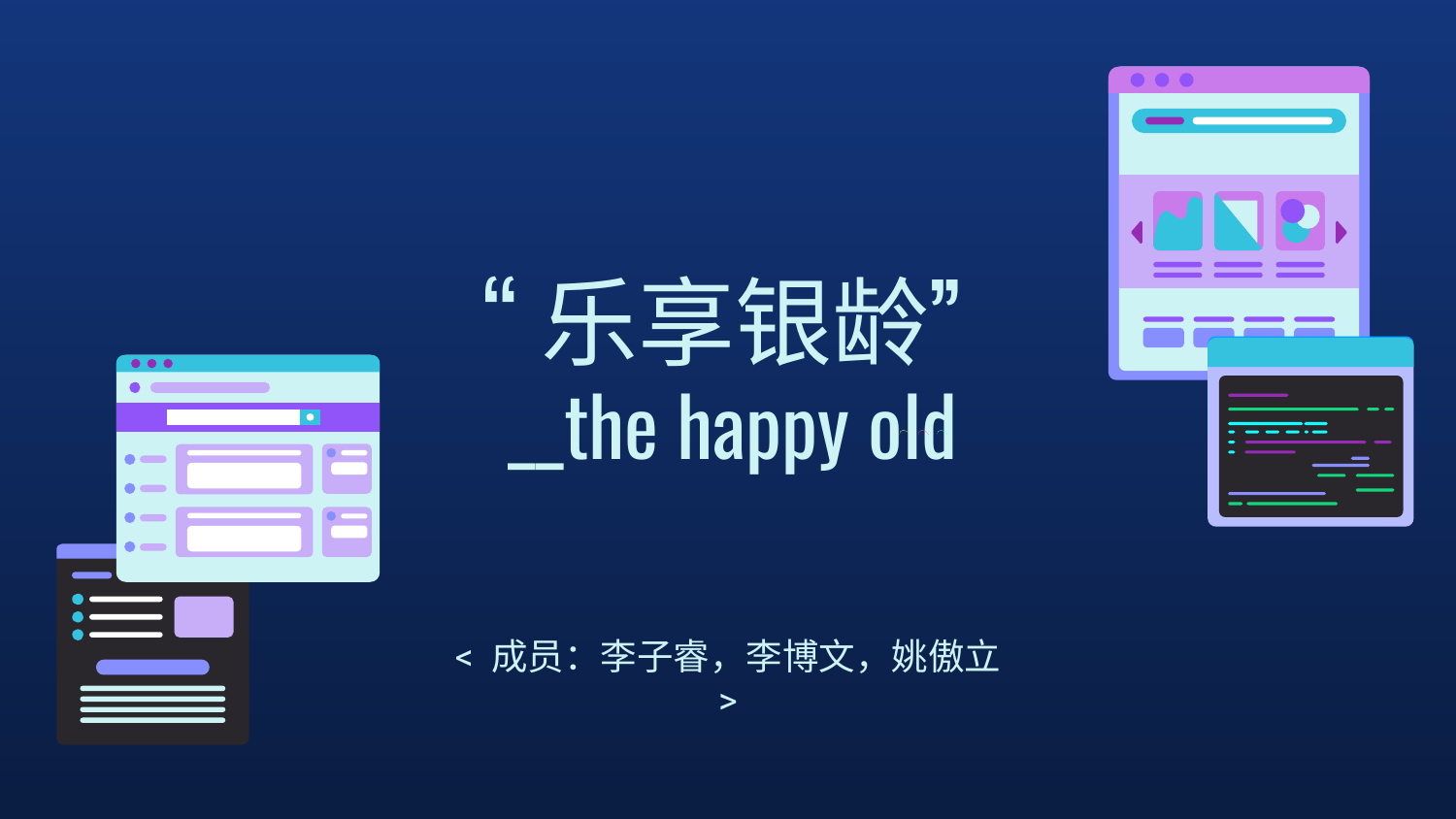

# “乐享银龄” __the happy old

< 成员：李子睿，李博文，姚傲立 >